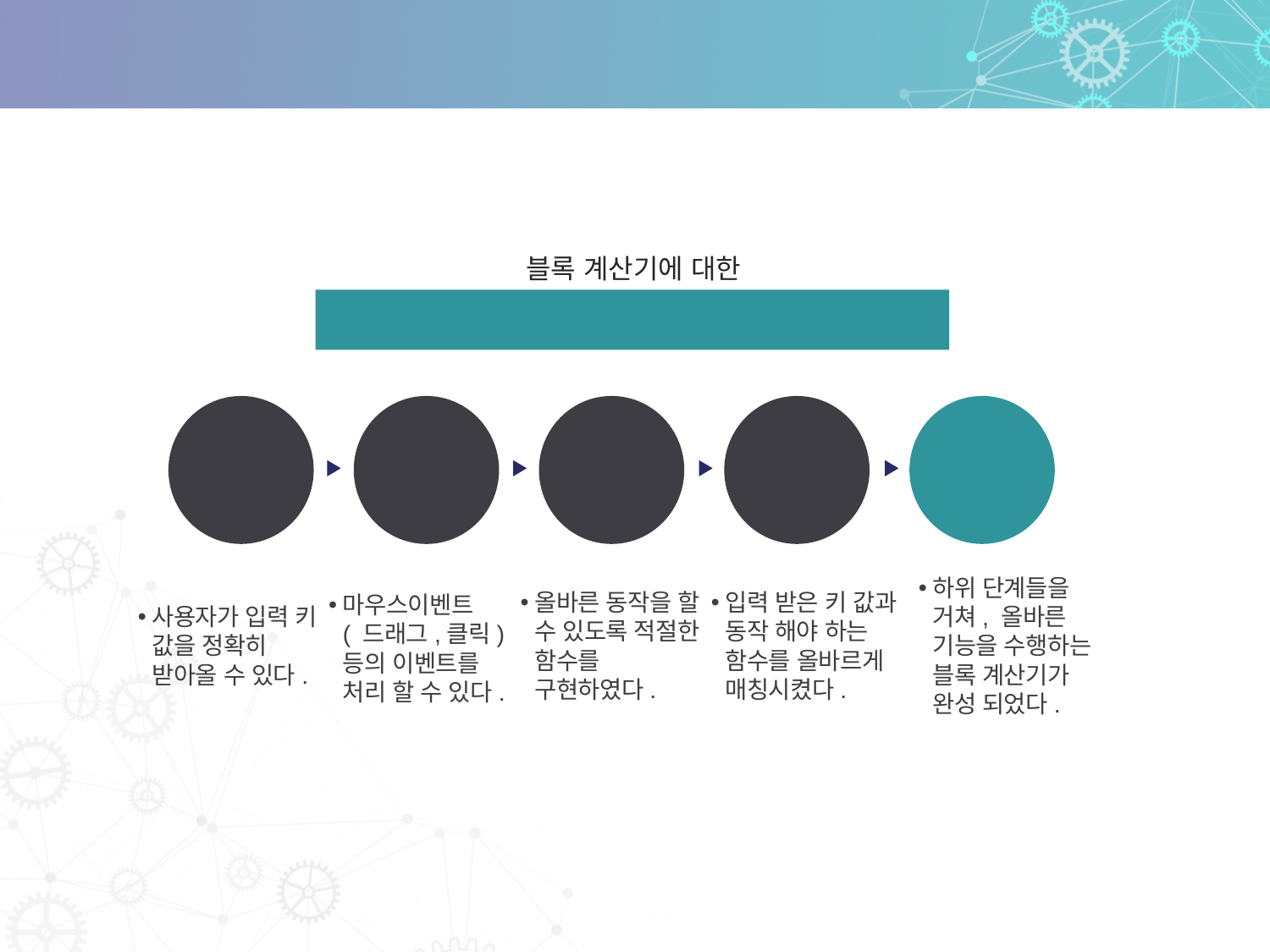

# 구현 측면
블록 계산기에 대한
구현도 평가
키보드 입력
마우스
이벤트
함수 이벤트
올바른 키,
함수 매칭
계산기
구현

사용자가 입력 키 값을 정확히 받아올 수 있다.
올바른 동작을 할 수 있도록 적절한 함수를 구현하였다.
입력 받은 키 값과 동작 해야 하는 함수를 올바르게 매칭시켰다.
하위 단계들을 거쳐, 올바른 기능을 수행하는 블록 계산기가 완성 되었다.
마우스이벤트( 드래그,클릭) 등의 이벤트를 처리 할 수 있다.